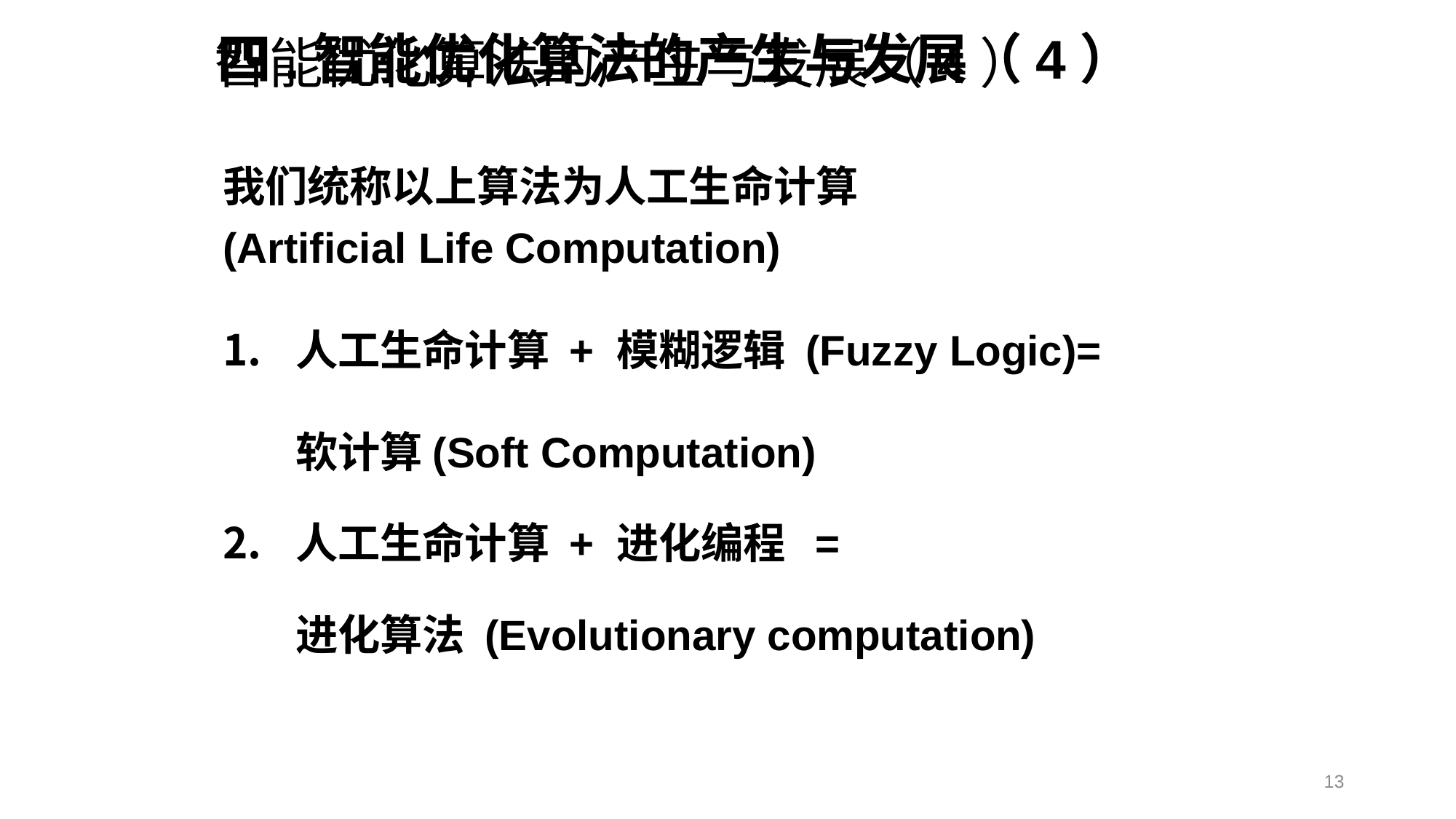

智能优化算法的产生与发展（4）
# 四.智能优化算法的产生与发展（4）
我们统称以上算法为人工生命计算
(Artificial Life Computation)
人工生命计算 + 模糊逻辑 (Fuzzy Logic)=
	软计算(Soft Computation)
人工生命计算 + 进化编程  =
	进化算法 (Evolutionary computation)
13